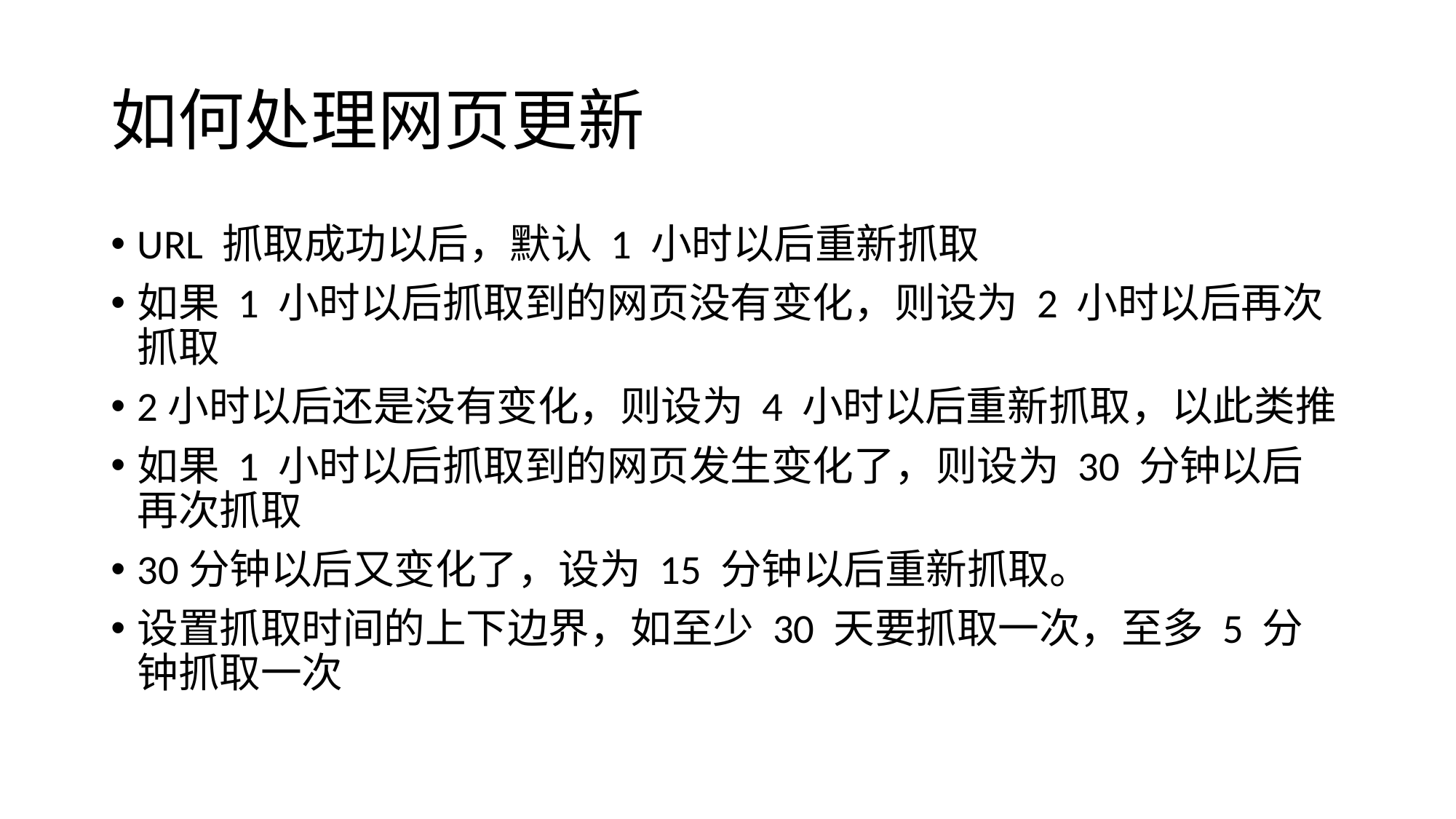

# 如何处理网页更新
URL 抓取成功以后，默认 1 小时以后重新抓取
如果 1 小时以后抓取到的网页没有变化，则设为 2 小时以后再次抓取
2小时以后还是没有变化，则设为 4 小时以后重新抓取，以此类推
如果 1 小时以后抓取到的网页发生变化了，则设为 30 分钟以后再次抓取
30分钟以后又变化了，设为 15 分钟以后重新抓取。
设置抓取时间的上下边界，如至少 30 天要抓取一次，至多 5 分钟抓取一次